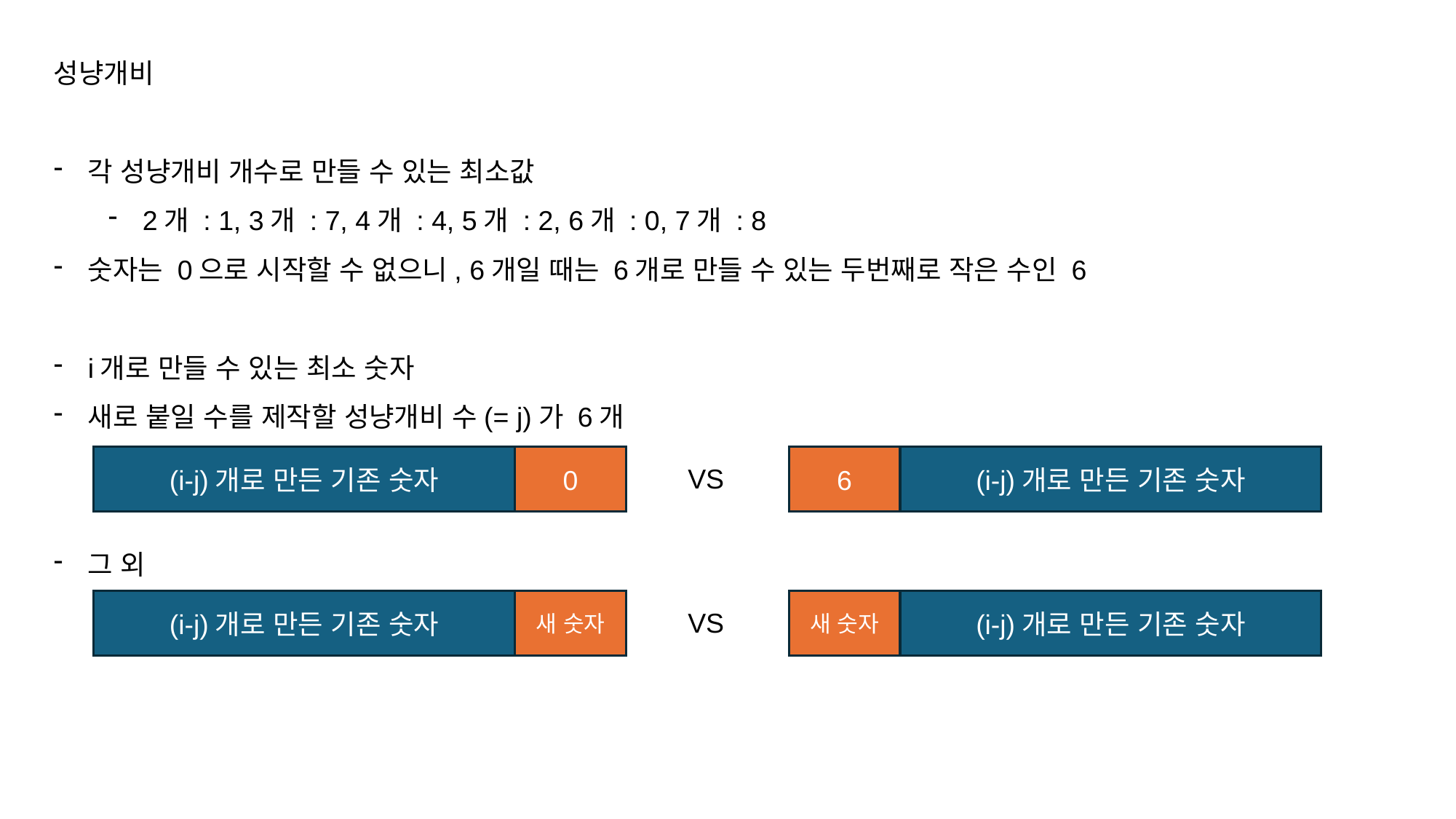

성냥개비

각 성냥개비 개수로 만들 수 있는 최소값
2개 : 1, 3개 : 7, 4개 : 4, 5개 : 2, 6개 : 0, 7개 : 8
숫자는 0으로 시작할 수 없으니, 6개일 때는 6개로 만들 수 있는 두번째로 작은 수인 6

i개로 만들 수 있는 최소 숫자
새로 붙일 수를 제작할 성냥개비 수(= j)가 6개

그 외
(i-j)개로 만든 기존 숫자
0
6
(i-j)개로 만든 기존 숫자
VS
(i-j)개로 만든 기존 숫자
새 숫자
새 숫자
(i-j)개로 만든 기존 숫자
VS